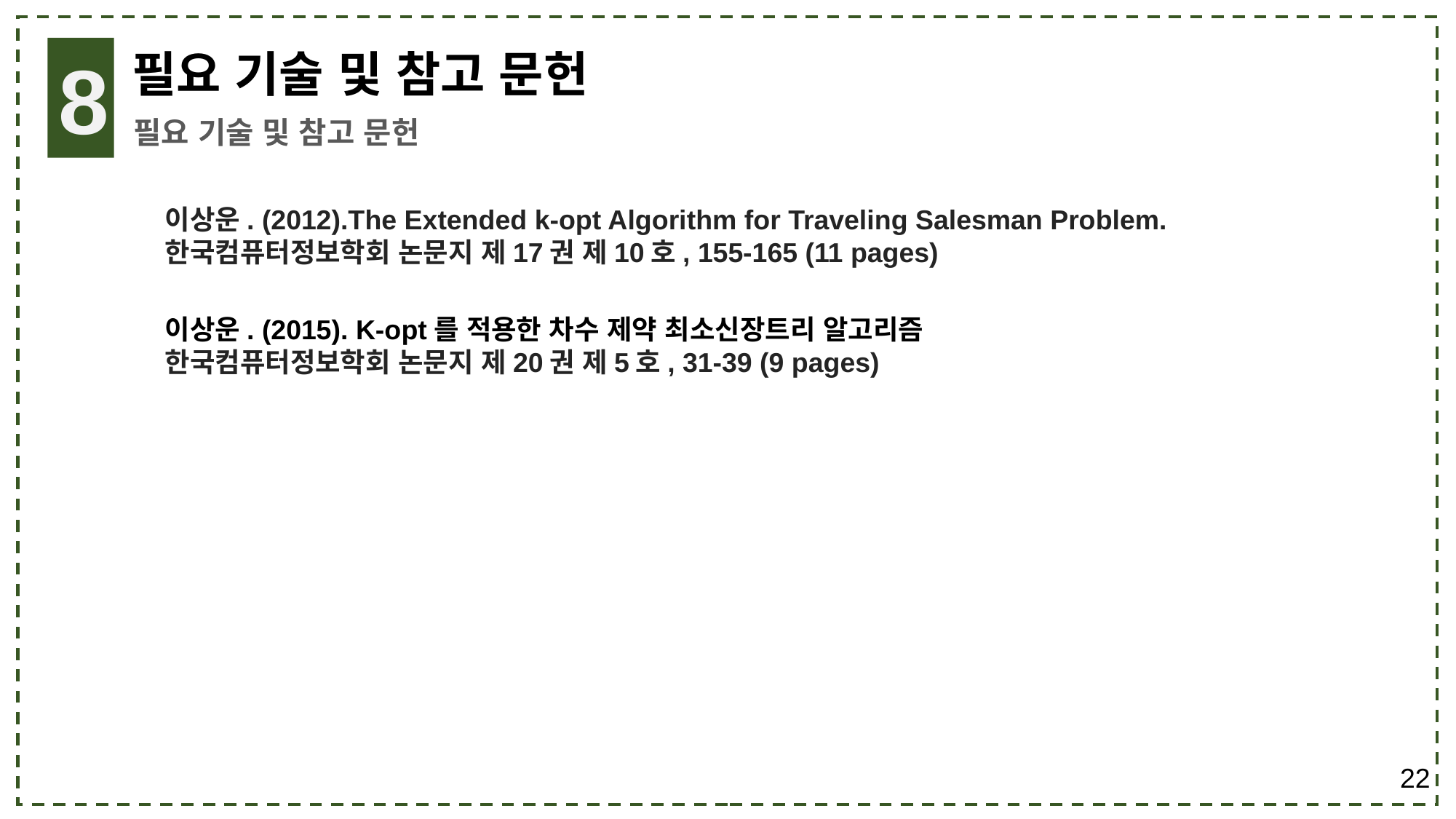

8
필요 기술 및 참고 문헌
필요 기술 및 참고 문헌
이상운. (2012).The Extended k-opt Algorithm for Traveling Salesman Problem.
한국컴퓨터정보학회 논문지 제17권 제10호, 155-165 (11 pages)

이상운. (2015). K-opt를 적용한 차수 제약 최소신장트리 알고리즘
한국컴퓨터정보학회 논문지 제20권 제5호, 31-39 (9 pages)

22